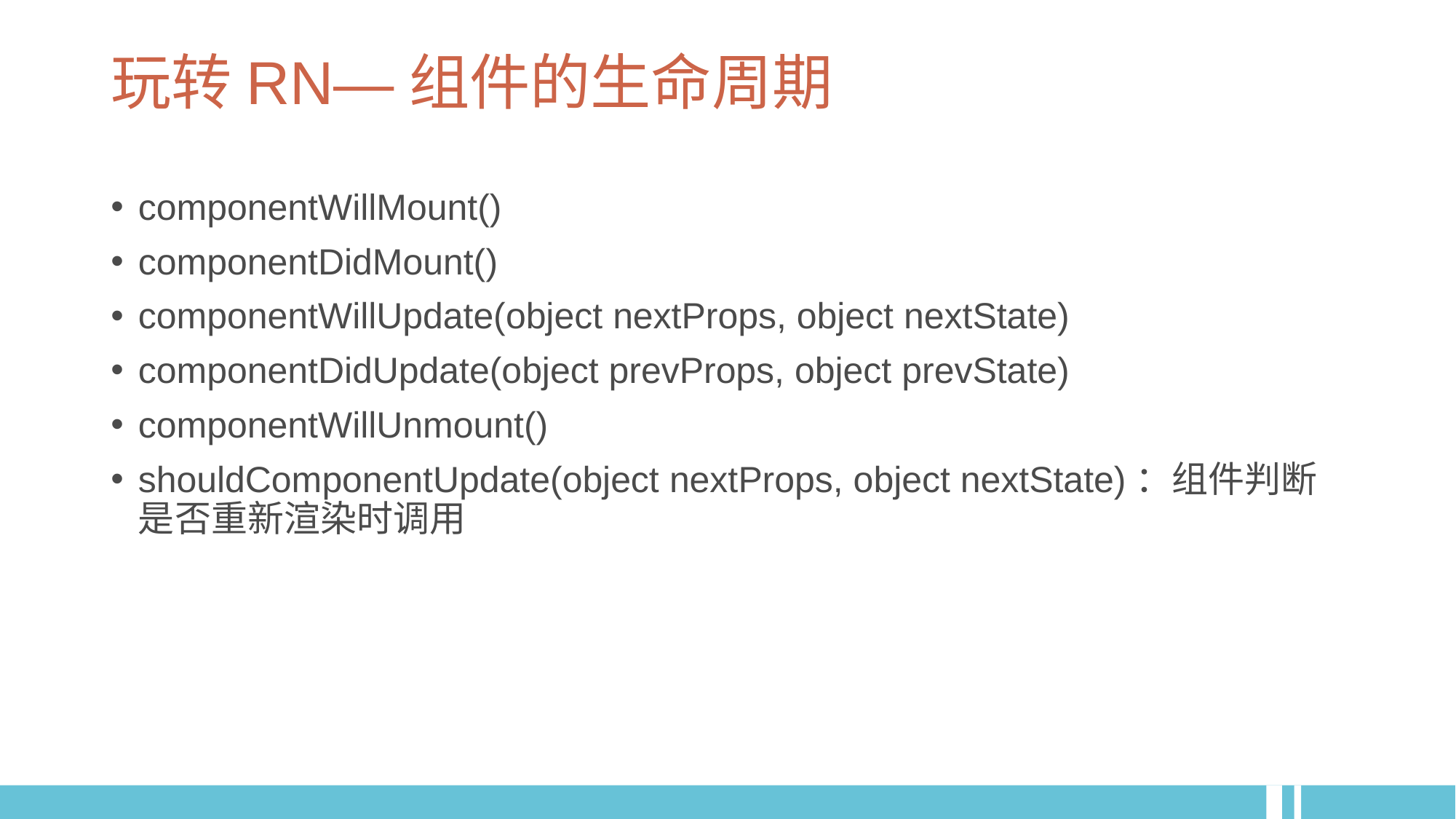

# 玩转RN—组件的生命周期
componentWillMount()
componentDidMount()
componentWillUpdate(object nextProps, object nextState)
componentDidUpdate(object prevProps, object prevState)
componentWillUnmount()
shouldComponentUpdate(object nextProps, object nextState)：组件判断是否重新渲染时调用